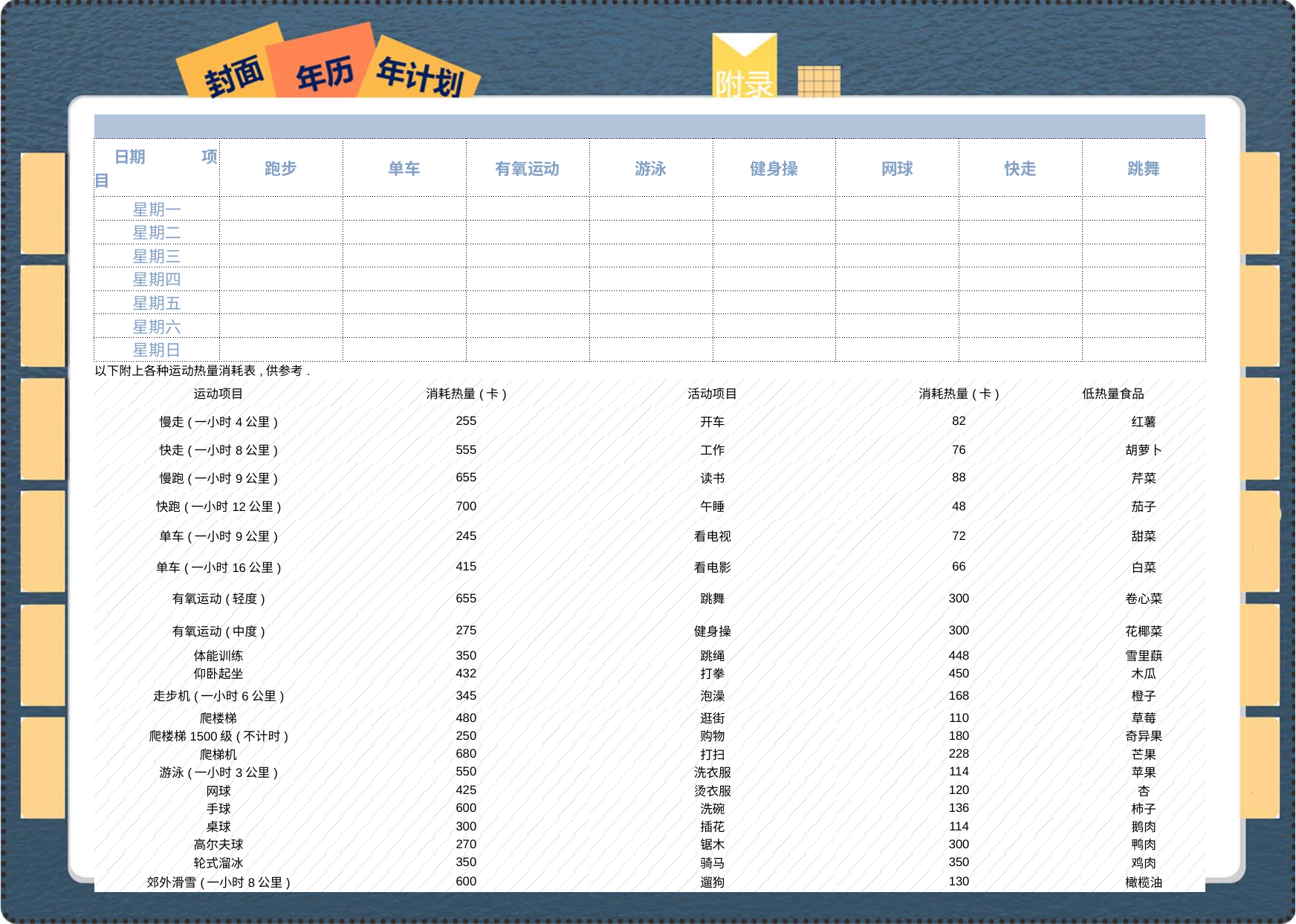

|  |  |  |  |  |  |  |  |  |
| --- | --- | --- | --- | --- | --- | --- | --- | --- |
| 日期 项目 | 跑步 | 单车 | 有氧运动 | 游泳 | 健身操 | 网球 | 快走 | 跳舞 |
| 星期一 |  |  |  |  |  |  |  |  |
| 星期二 |  |  |  |  |  |  |  |  |
| 星期三 |  |  |  |  |  |  |  |  |
| 星期四 |  |  |  |  |  |  |  |  |
| 星期五 |  |  |  |  |  |  |  |  |
| 星期六 |  |  |  |  |  |  |  |  |
| 星期日 |  |  |  |  |  |  |  |  |
| 以下附上各种运动热量消耗表,供参考. |  |  |  |  |  |  |  |  |
| 运动项目 |  | 消耗热量(卡) |  | 活动项目 |  | 消耗热量(卡) |  | 低热量食品 |
| 慢走(一小时4公里) |  | 255 |  | 开车 |  | 82 |  | 红薯 |
| 快走(一小时8公里) |  | 555 |  | 工作 |  | 76 |  | 胡萝卜 |
| 慢跑(一小时9公里) |  | 655 |  | 读书 |  | 88 |  | 芹菜 |
| 快跑(一小时12公里) |  | 700 |  | 午睡 |  | 48 |  | 茄子 |
| 单车(一小时9公里) |  | 245 |  | 看电视 |  | 72 |  | 甜菜 |
| 单车(一小时16公里) |  | 415 |  | 看电影 |  | 66 |  | 白菜 |
| 有氧运动(轻度) |  | 655 |  | 跳舞 |  | 300 |  | 卷心菜 |
| 有氧运动(中度) |  | 275 |  | 健身操 |  | 300 |  | 花椰菜 |
| 体能训练 |  | 350 |  | 跳绳 |  | 448 |  | 雪里蕻 |
| 仰卧起坐 |  | 432 |  | 打拳 |  | 450 |  | 木瓜 |
| 走步机(一小时6公里) |  | 345 |  | 泡澡 |  | 168 |  | 橙子 |
| 爬楼梯 |  | 480 |  | 逛街 |  | 110 |  | 草莓 |
| 爬楼梯1500级(不计时) |  | 250 |  | 购物 |  | 180 |  | 奇异果 |
| 爬梯机 |  | 680 |  | 打扫 |  | 228 |  | 芒果 |
| 游泳(一小时3公里) |  | 550 |  | 洗衣服 |  | 114 |  | 苹果 |
| 网球 |  | 425 |  | 烫衣服 |  | 120 |  | 杏 |
| 手球 |  | 600 |  | 洗碗 |  | 136 |  | 柿子 |
| 桌球 |  | 300 |  | 插花 |  | 114 |  | 鹅肉 |
| 高尔夫球 |  | 270 |  | 锯木 |  | 300 |  | 鸭肉 |
| 轮式溜冰 |  | 350 |  | 骑马 |  | 350 |  | 鸡肉 |
| 郊外滑雪(一小时8公里) |  | 600 |  | 遛狗 |  | 130 |  | 橄榄油 |
|  |  |  |  |  |  |  |  |  |